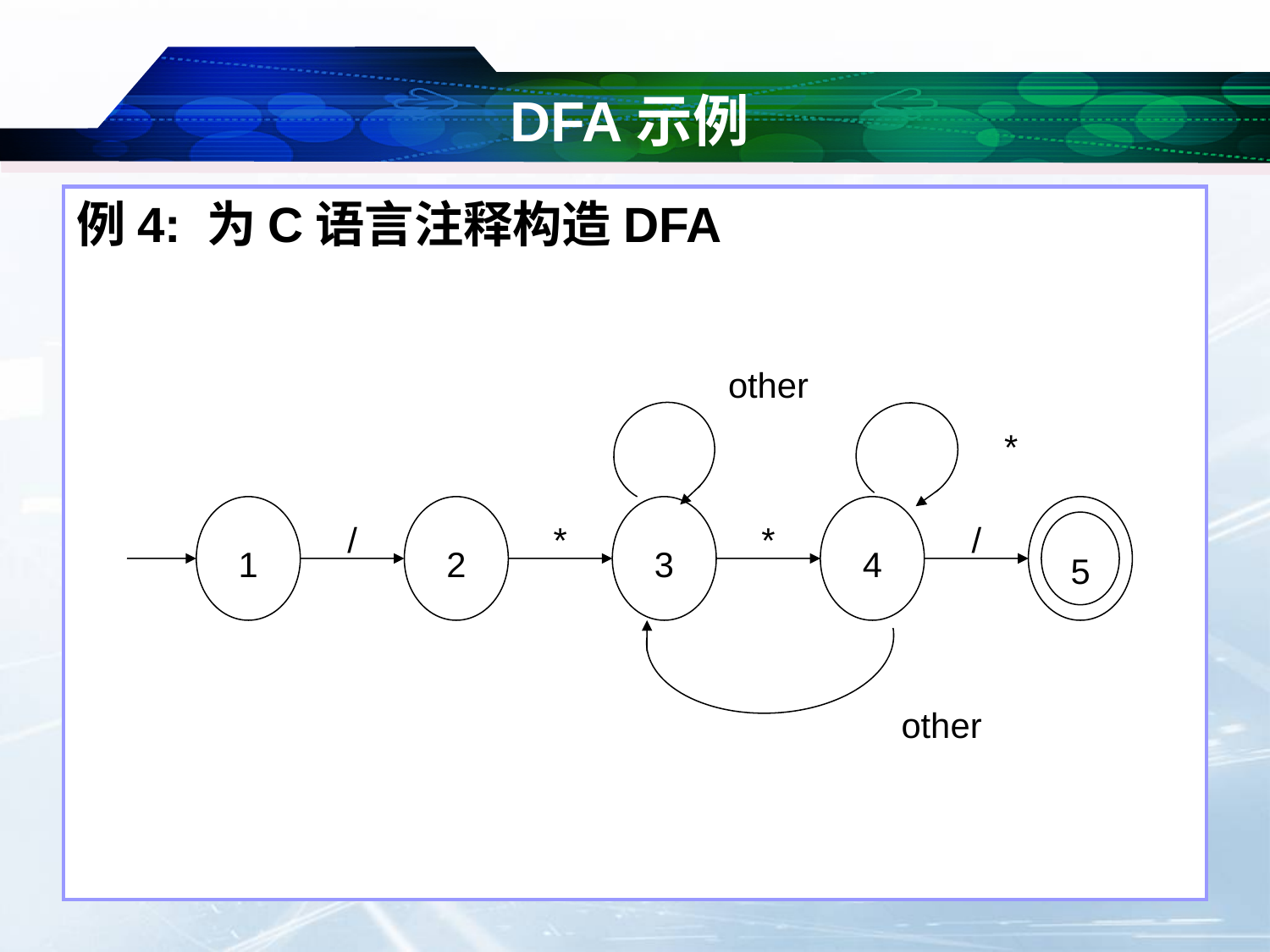

# DFA示例
例4: 为C语言注释构造DFA
other

*
1
/
2
*
3
*
4
/

5

other